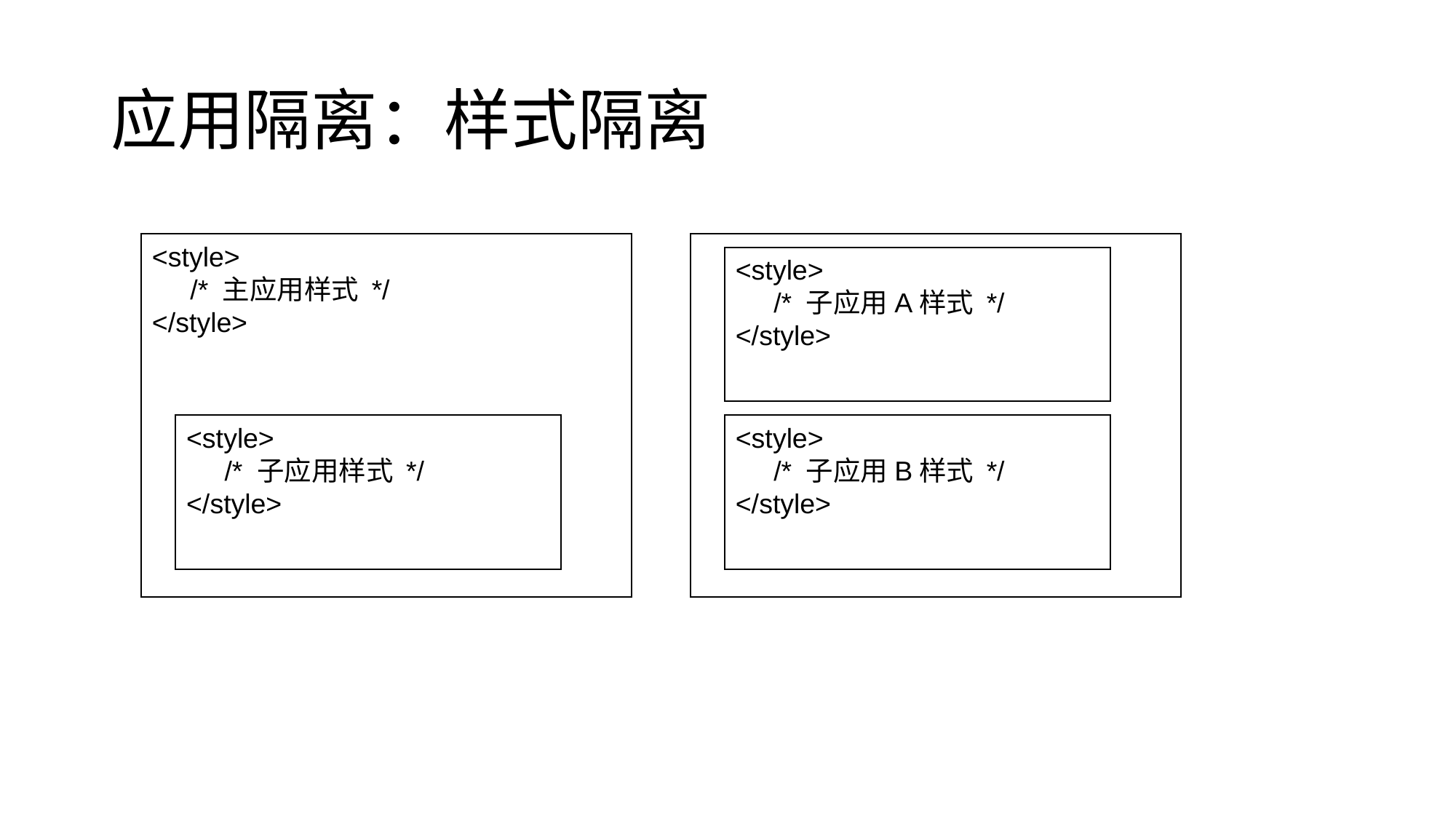

# 应用隔离：样式隔离
<style>
     /* 主应用样式 */
</style>

<style>
     /* 子应用A样式 */
</style>
<style>
     /* 子应用样式 */
</style>
<style>
     /* 子应用B样式 */
</style>